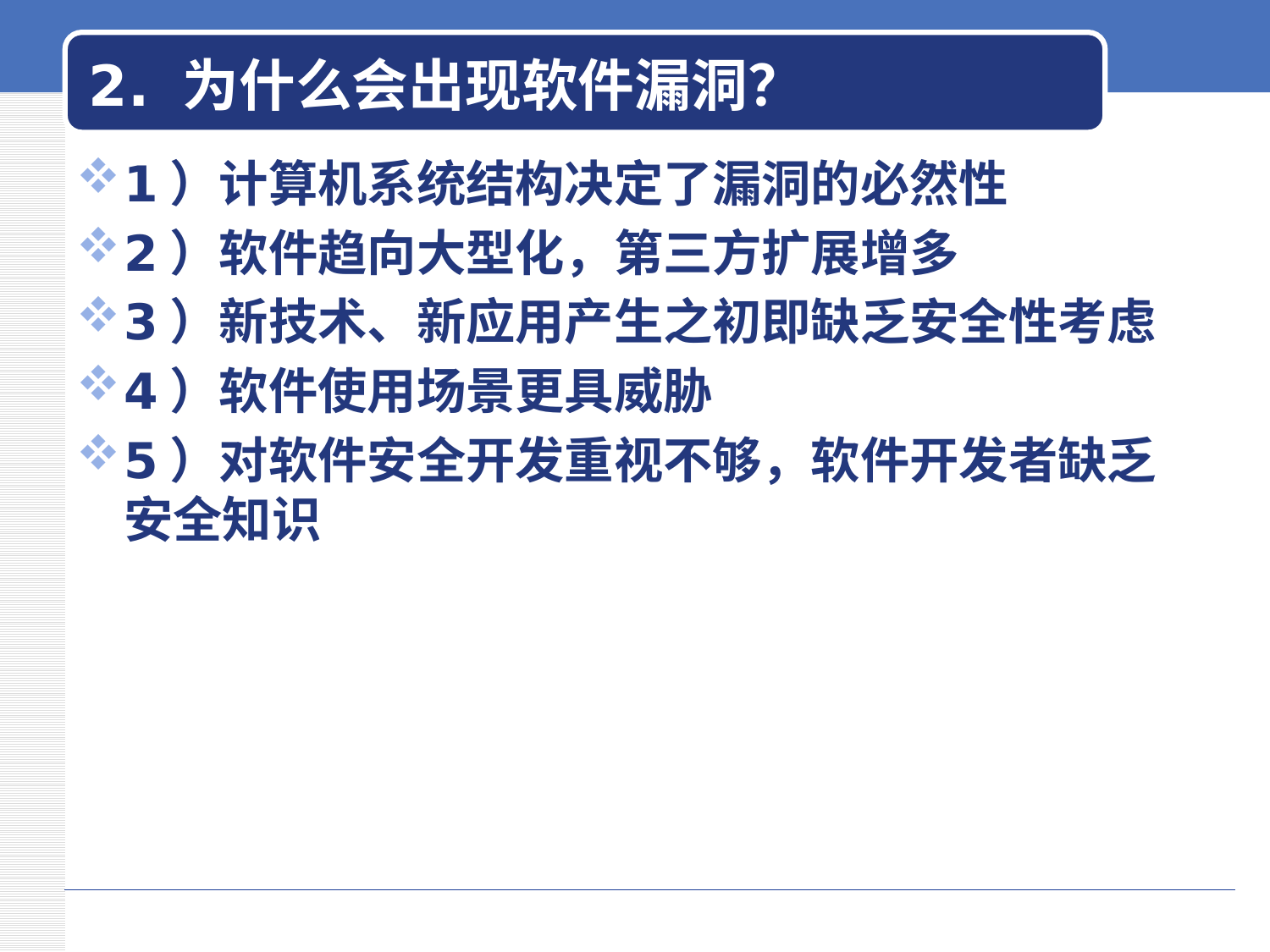

# 2. 为什么会出现软件漏洞？
1）计算机系统结构决定了漏洞的必然性
2）软件趋向大型化，第三方扩展增多
3）新技术、新应用产生之初即缺乏安全性考虑
4）软件使用场景更具威胁
5）对软件安全开发重视不够，软件开发者缺乏安全知识